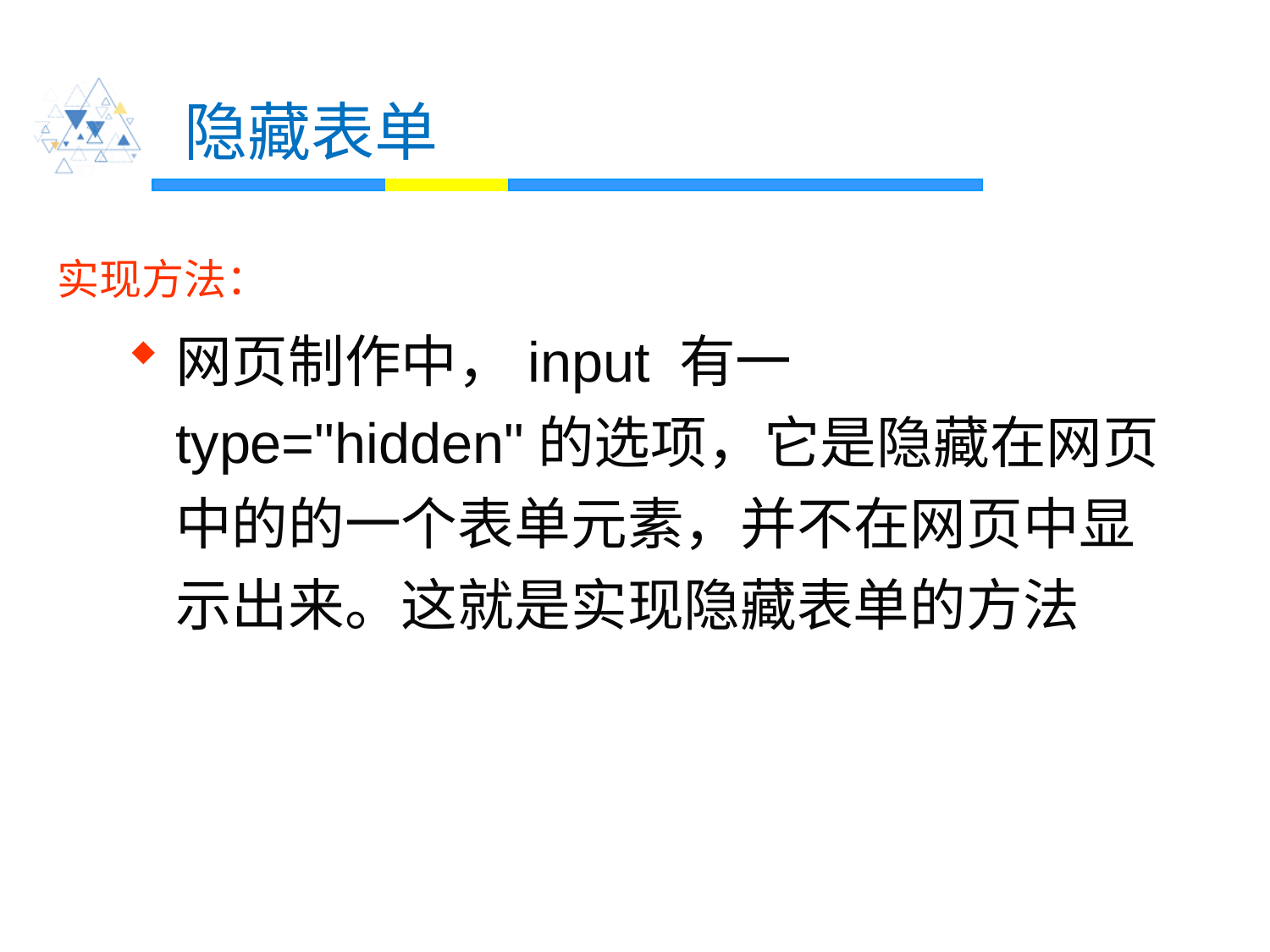

# 隐藏表单
实现方法：
网页制作中，input 有一type="hidden"的选项，它是隐藏在网页中的的一个表单元素，并不在网页中显示出来。这就是实现隐藏表单的方法